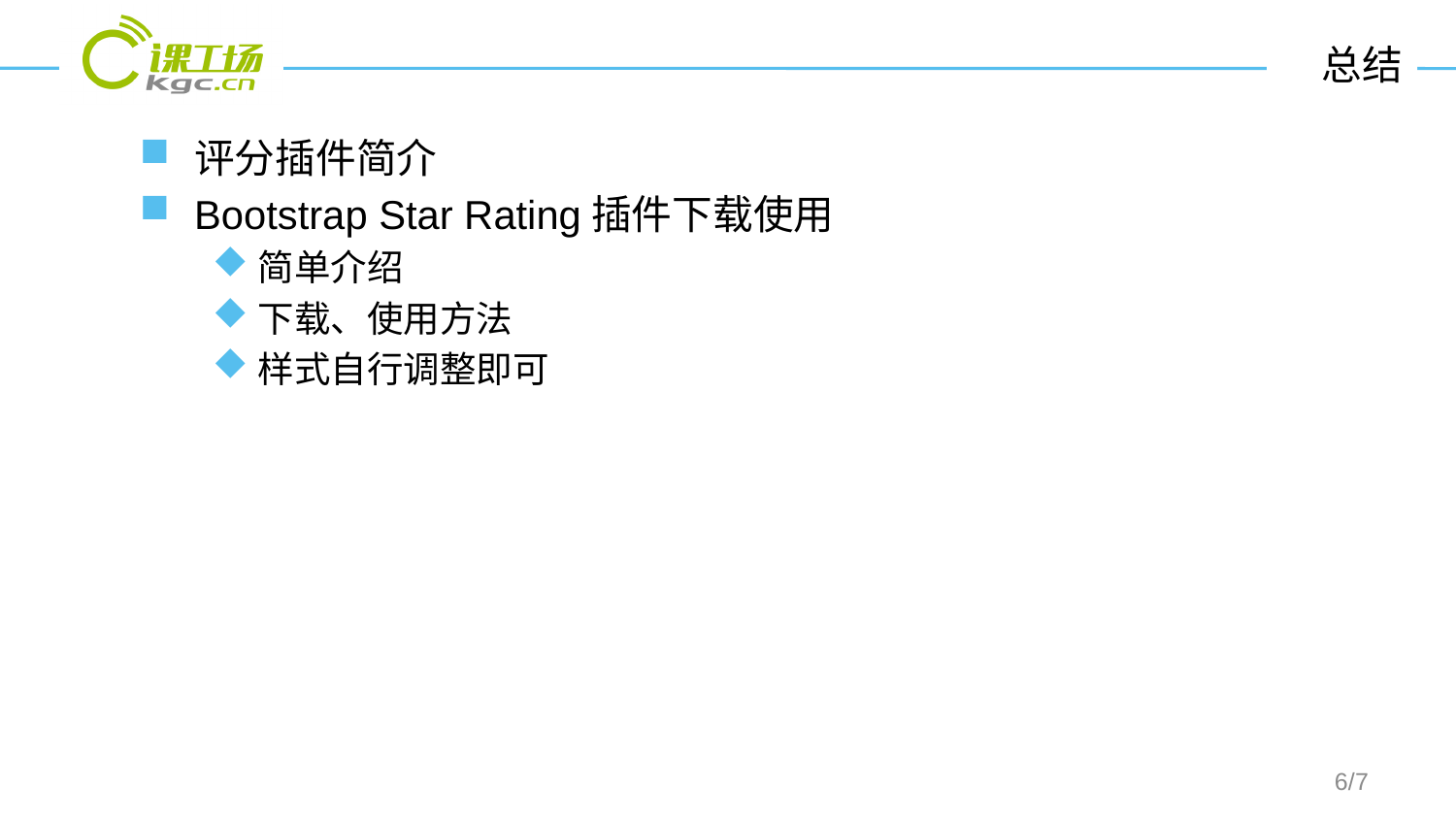

# 总结
评分插件简介
Bootstrap Star Rating插件下载使用
简单介绍
下载、使用方法
样式自行调整即可
6/7